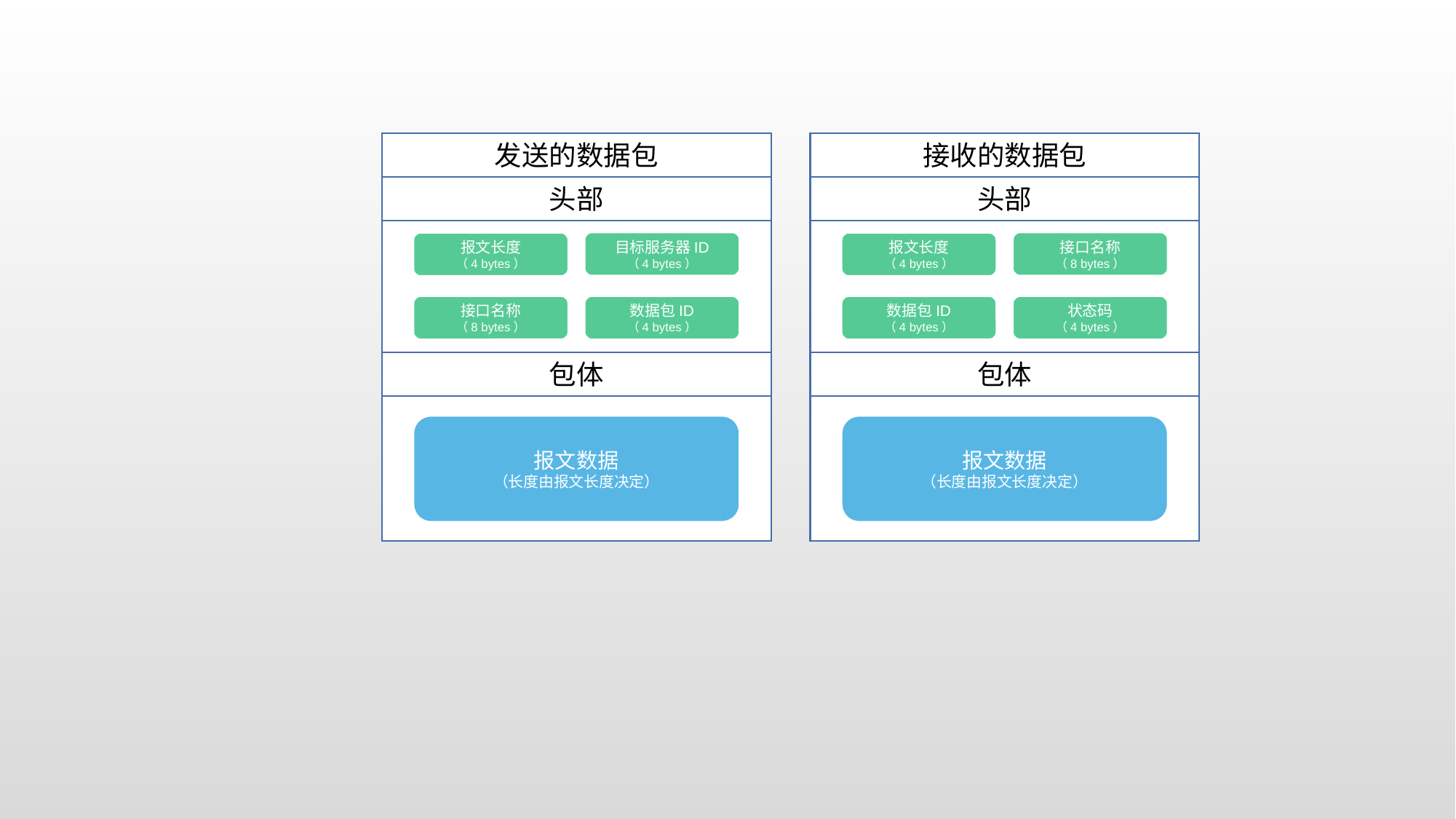

发送的数据包

接收的数据包
头部
头部
目标服务器ID
（4 bytes）
接口名称
（8 bytes）
报文长度
（4 bytes）
报文长度
（4 bytes）
接口名称
（8 bytes）
数据包ID
（4 bytes）
数据包ID
（4 bytes）
状态码
（4 bytes）
包体
包体
报文数据
（长度由报文长度决定）
报文数据
（长度由报文长度决定）